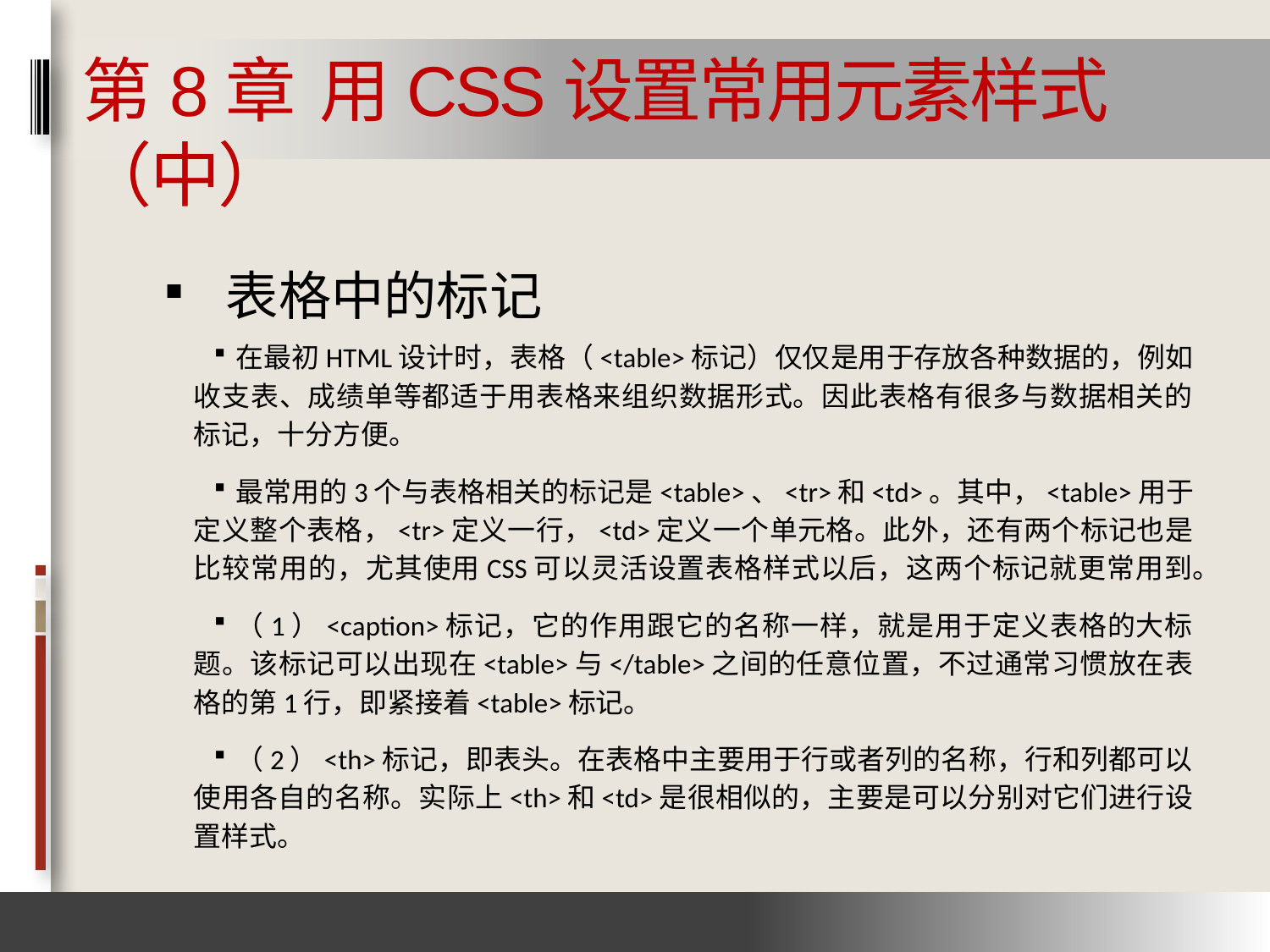

# 第8章  用CSS设置常用元素样式（中）
表格中的标记
在最初HTML设计时，表格（<table>标记）仅仅是用于存放各种数据的，例如收支表、成绩单等都适于用表格来组织数据形式。因此表格有很多与数据相关的标记，十分方便。
最常用的3个与表格相关的标记是<table>、<tr>和<td>。其中，<table>用于定义整个表格，<tr>定义一行，<td>定义一个单元格。此外，还有两个标记也是比较常用的，尤其使用CSS可以灵活设置表格样式以后，这两个标记就更常用到。
（1）<caption>标记，它的作用跟它的名称一样，就是用于定义表格的大标题。该标记可以出现在<table>与</table>之间的任意位置，不过通常习惯放在表格的第1行，即紧接着<table>标记。
（2）<th>标记，即表头。在表格中主要用于行或者列的名称，行和列都可以使用各自的名称。实际上<th>和<td>是很相似的，主要是可以分别对它们进行设置样式。